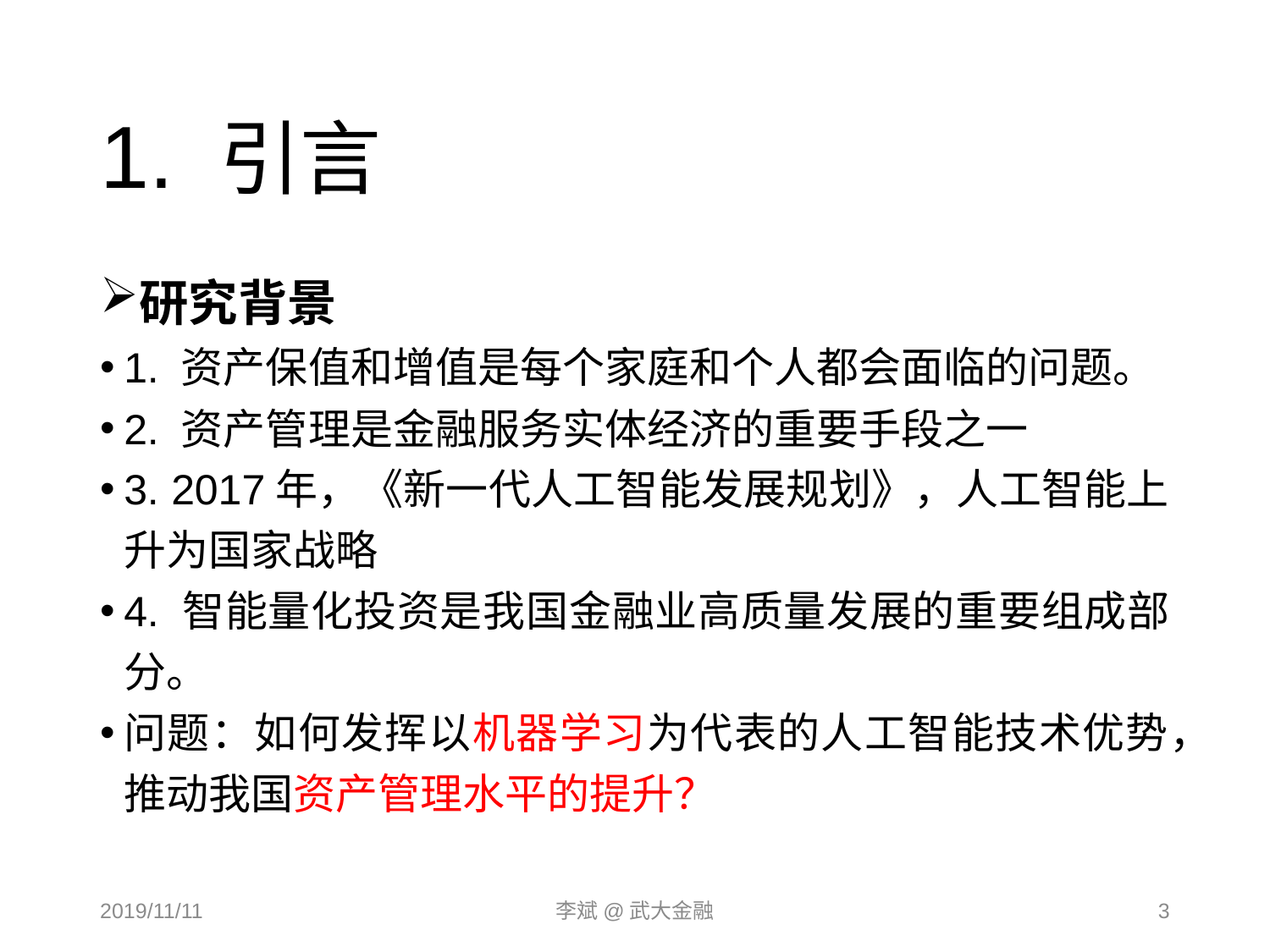

# 1. 引言
研究背景
1. 资产保值和增值是每个家庭和个人都会面临的问题。
2. 资产管理是金融服务实体经济的重要手段之一
3. 2017年，《新一代人工智能发展规划》，人工智能上升为国家战略
4. 智能量化投资是我国金融业高质量发展的重要组成部分。
问题：如何发挥以机器学习为代表的人工智能技术优势，推动我国资产管理水平的提升？
2019/11/11
李斌@武大金融
3